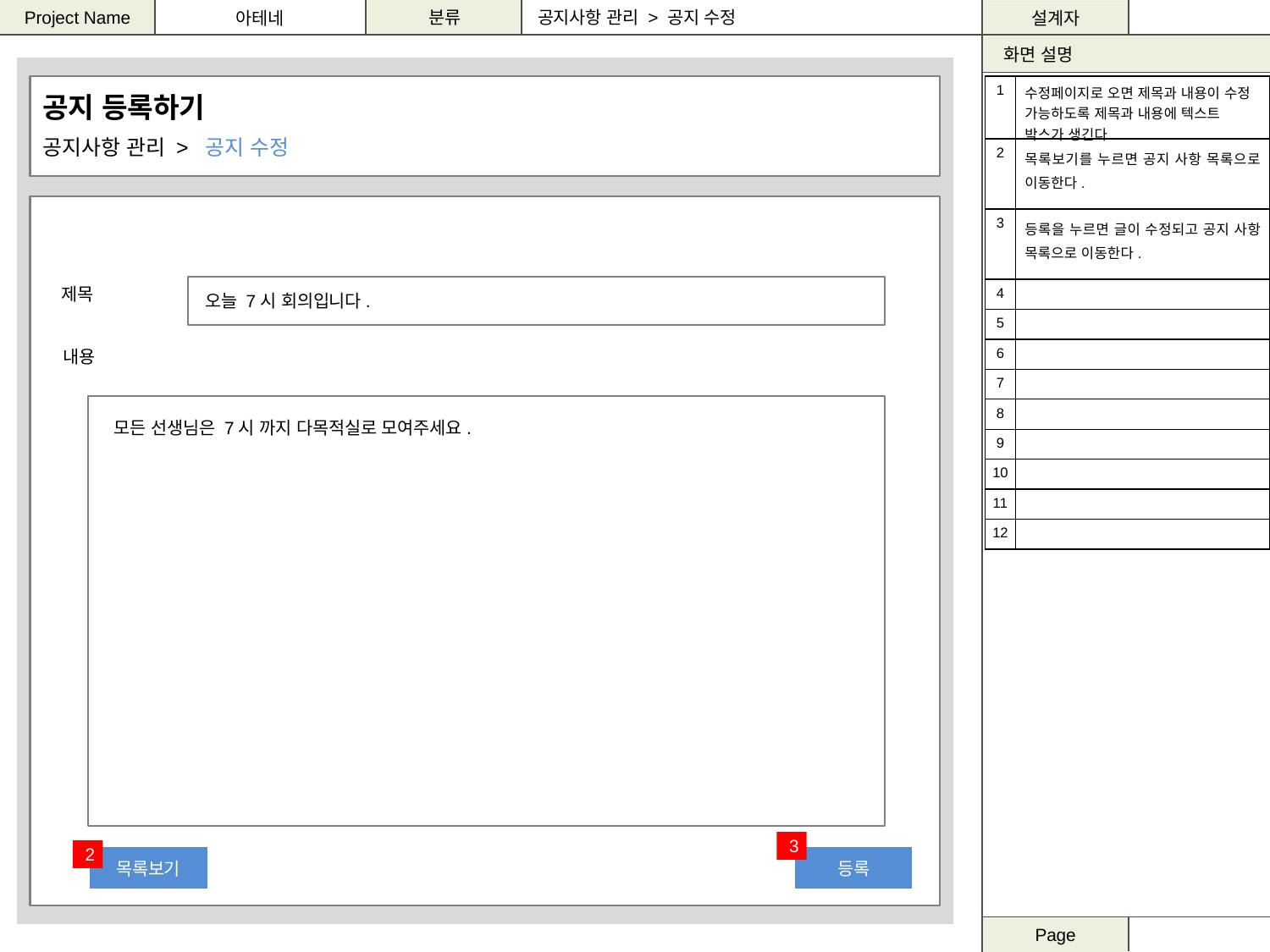

공지사항 관리 > 공지 수정

공지 등록하기
공지사항 관리 > 공지 수정
| 1 | 수정페이지로 오면 제목과 내용이 수정 가능하도록 제목과 내용에 텍스트 박스가 생긴다. |
| --- | --- |
| 2 | 목록보기를 누르면 공지 사항 목록으로 이동한다. |
| 3 | 등록을 누르면 글이 수정되고 공지 사항 목록으로 이동한다. |
| 4 |  |
| 5 |  |
| 6 |  |
| 7 |  |
| 8 |  |
| 9 |  |
| 10 |  |
| 11 |  |
| 12 |  |

제목

오늘 7시 회의입니다.
내용

모든 선생님은 7시 까지 다목적실로 모여주세요.
3
2
목록보기
등록